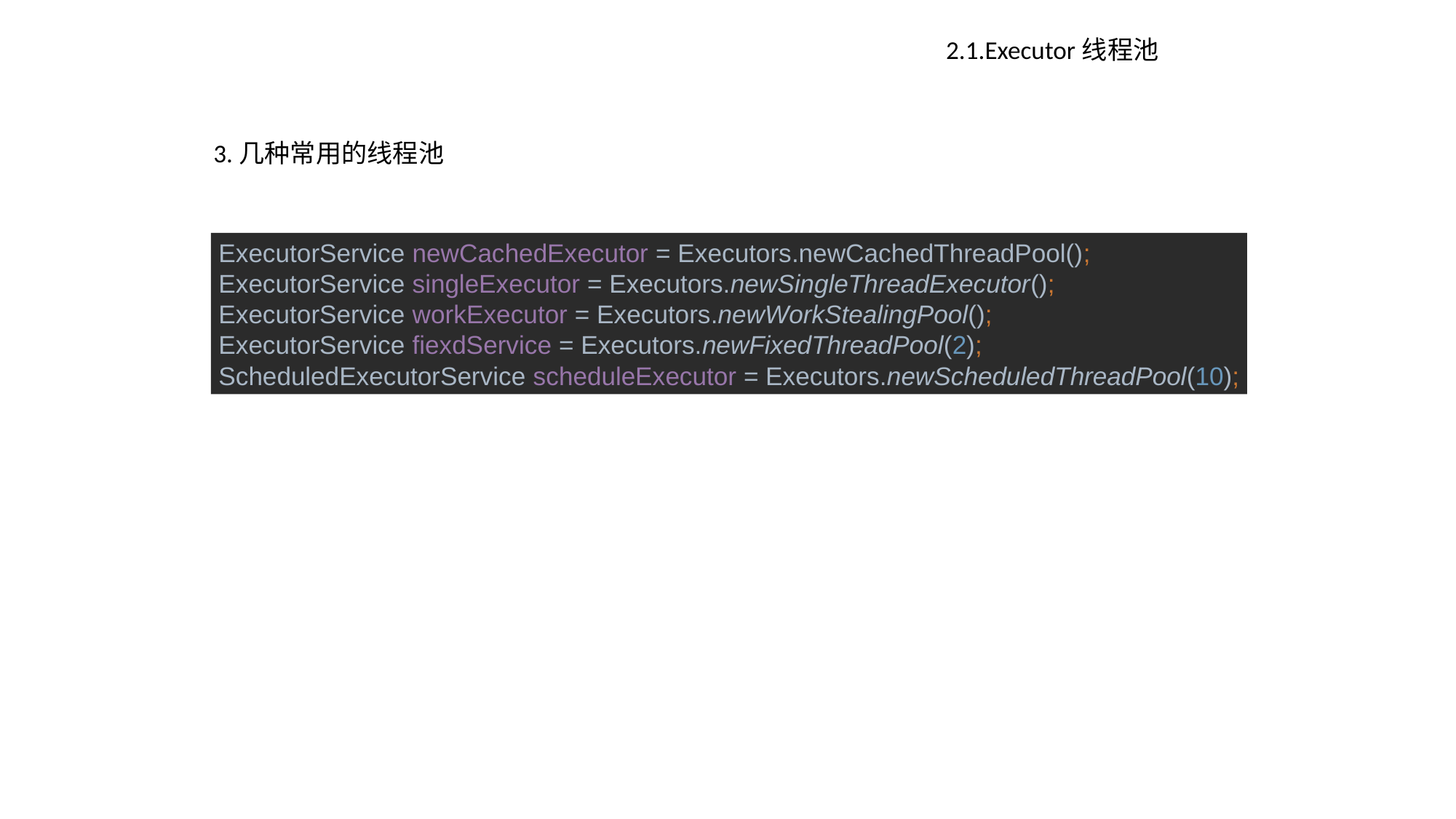

2.1.Executor线程池
3.几种常用的线程池
ExecutorService newCachedExecutor = Executors.newCachedThreadPool();
ExecutorService singleExecutor = Executors.newSingleThreadExecutor();
ExecutorService workExecutor = Executors.newWorkStealingPool();
ExecutorService fiexdService = Executors.newFixedThreadPool(2);
ScheduledExecutorService scheduleExecutor = Executors.newScheduledThreadPool(10);